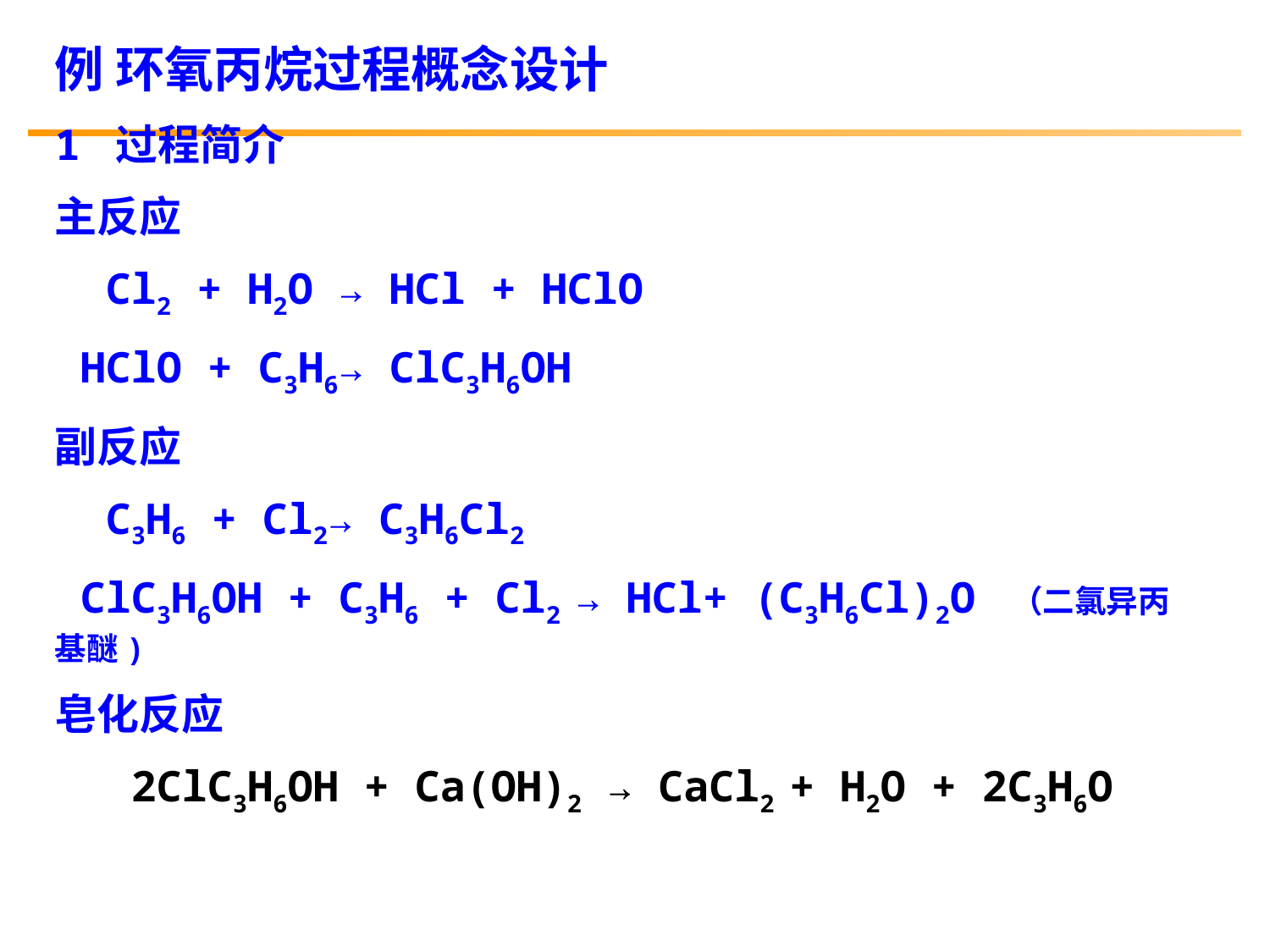

例 环氧丙烷过程概念设计
1 过程简介
主反应
  Cl2 + H2O → HCl + HClO
 HClO + C3H6→ ClC3H6OH
副反应
  C3H6 + Cl2→ C3H6Cl2
 ClC3H6OH + C3H6 + Cl2 → HCl+ (C3H6Cl)2O （二氯异丙基醚)
皂化反应
   2ClC3H6OH + Ca(OH)2 → CaCl2 + H2O + 2C3H6O